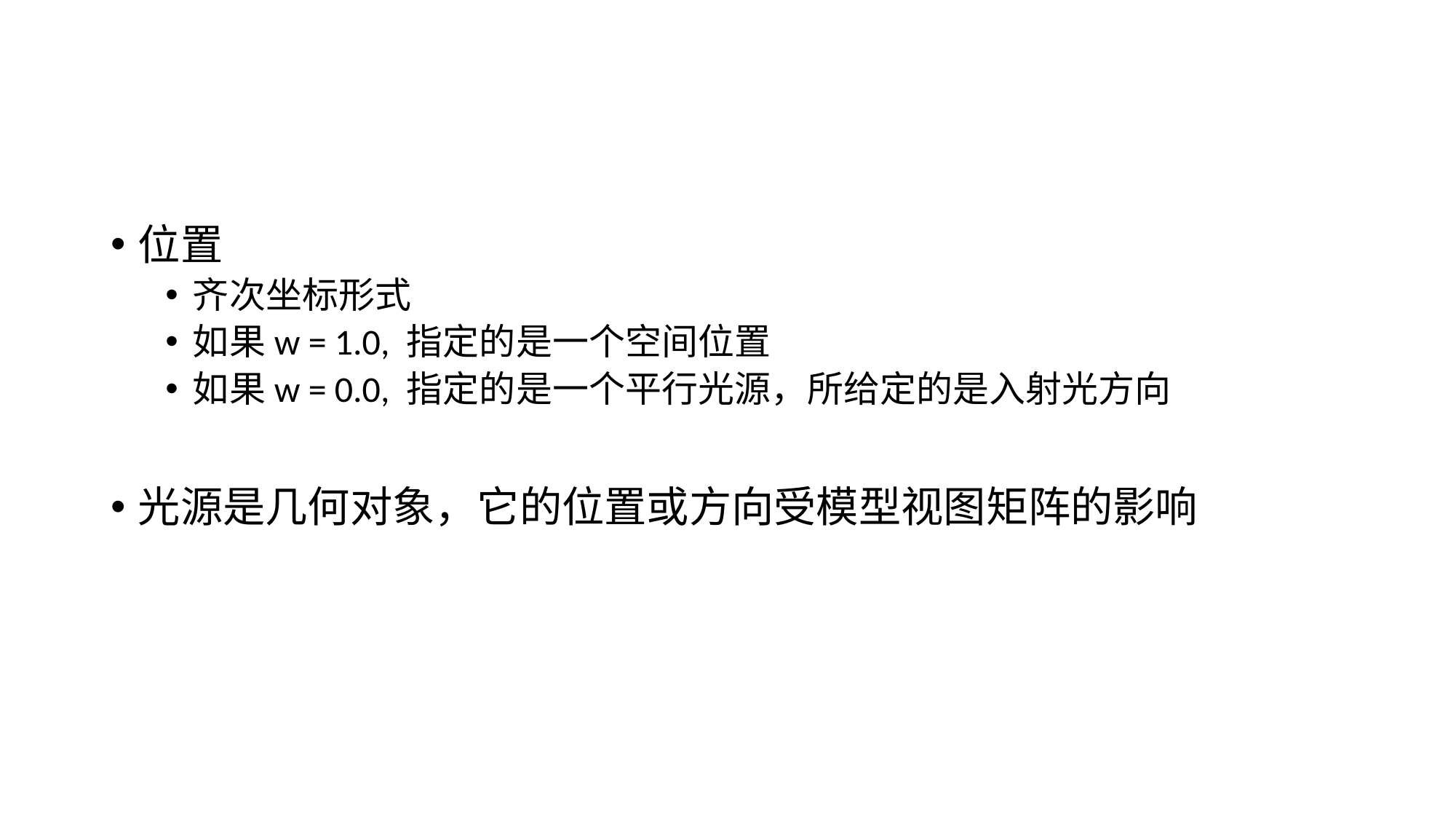

#
位置
齐次坐标形式
如果w = 1.0, 指定的是一个空间位置
如果w = 0.0, 指定的是一个平行光源，所给定的是入射光方向

光源是几何对象，它的位置或方向受模型视图矩阵的影响